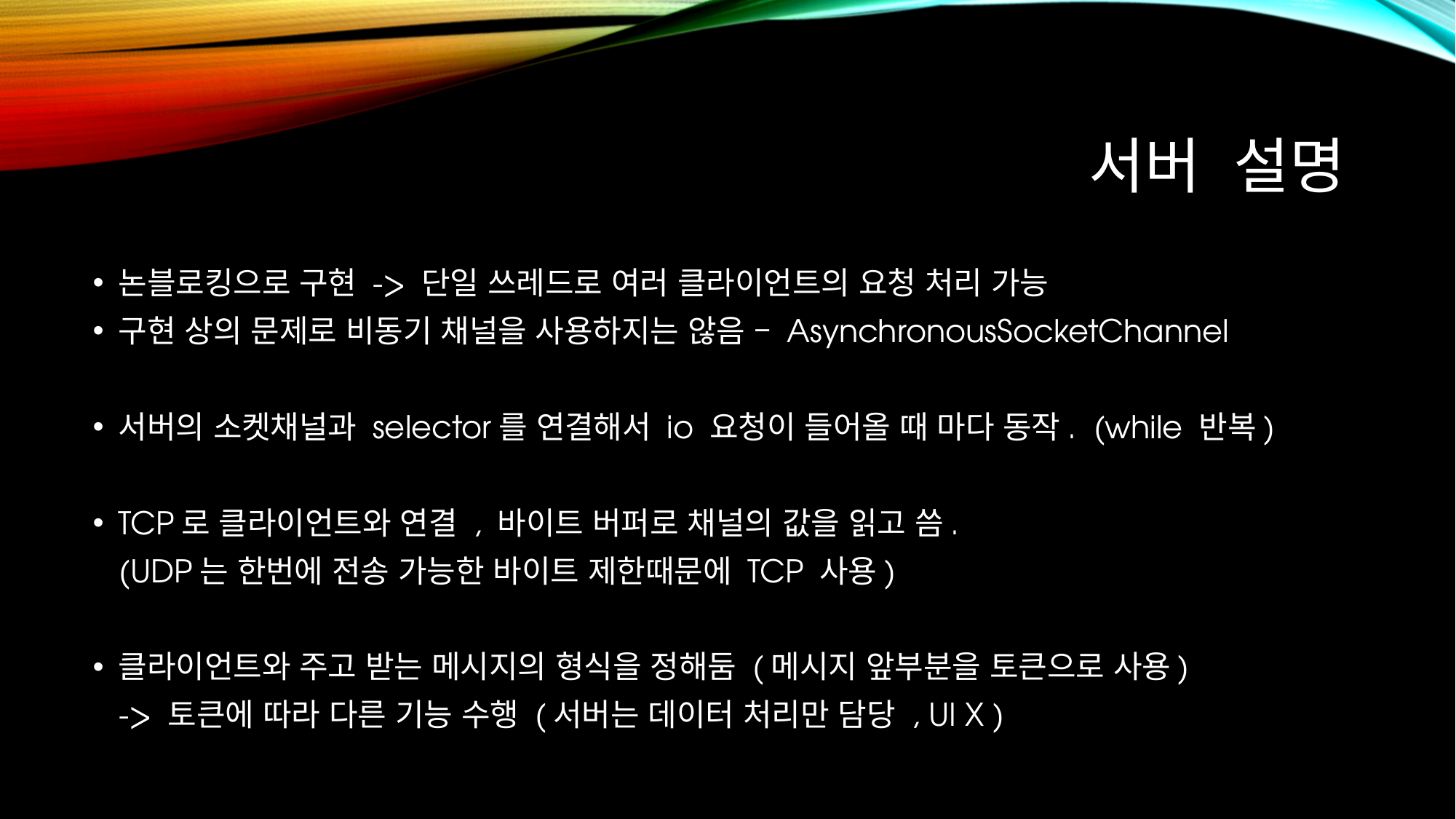

# 서버  설명
논블로킹으로 구현 -> 단일 쓰레드로 여러 클라이언트의 요청 처리 가능
구현 상의 문제로 비동기 채널을 사용하지는 않음 – AsynchronousSocketChannel

서버의 소켓채널과 selector를 연결해서 io 요청이 들어올 때 마다 동작.  (while 반복)

TCP로 클라이언트와 연결 , 바이트 버퍼로 채널의 값을 읽고 씀.
   (UDP는 한번에 전송 가능한 바이트 제한때문에 TCP 사용)

클라이언트와 주고 받는 메시지의 형식을 정해둠 (메시지 앞부분을 토큰으로 사용)
   -> 토큰에 따라 다른 기능 수행 (서버는 데이터 처리만 담당 , UI X )